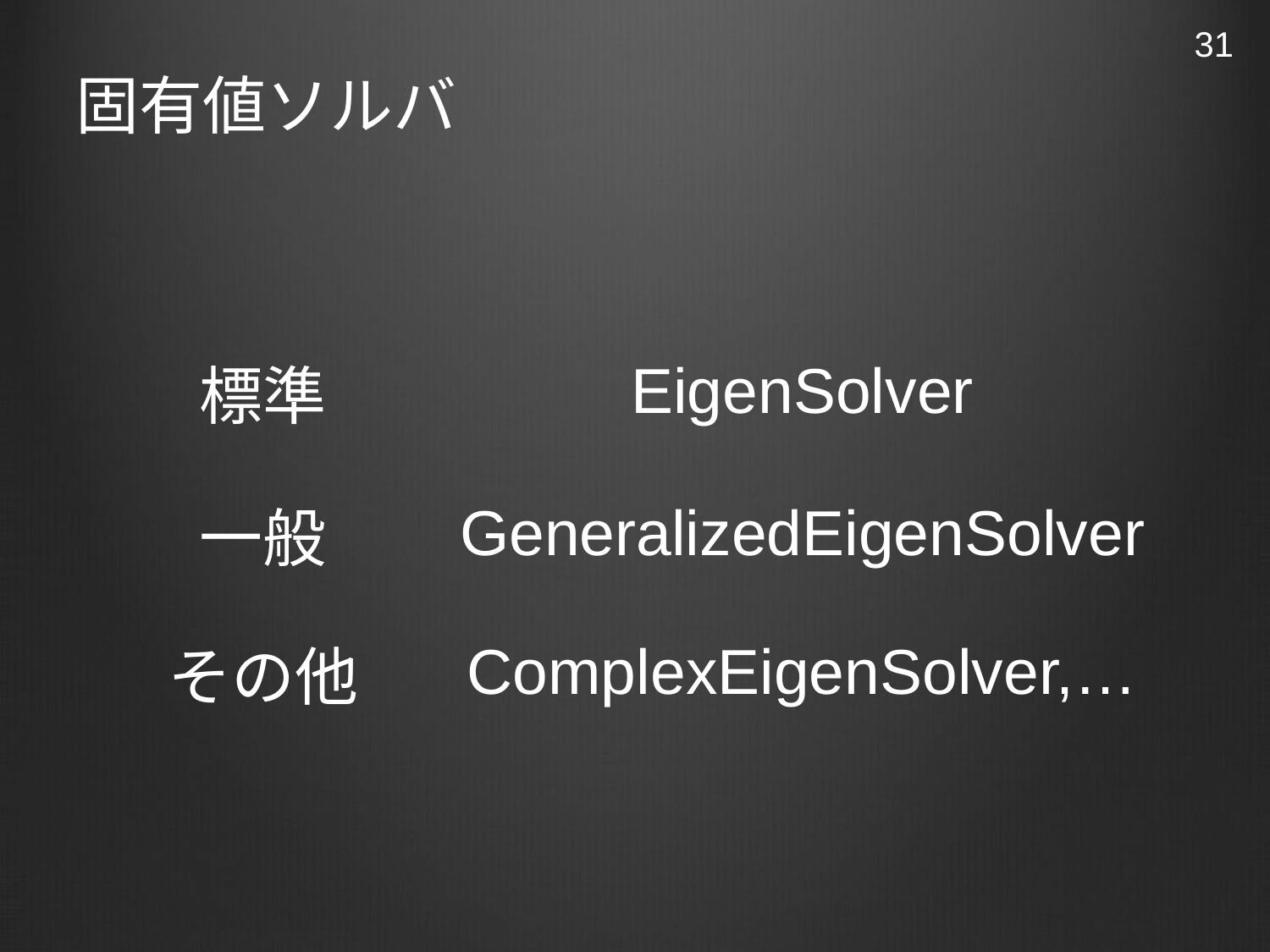

固有値ソルバ
31
| 標準 | EigenSolver |
| --- | --- |
| 一般 | GeneralizedEigenSolver |
| その他 | ComplexEigenSolver,… |